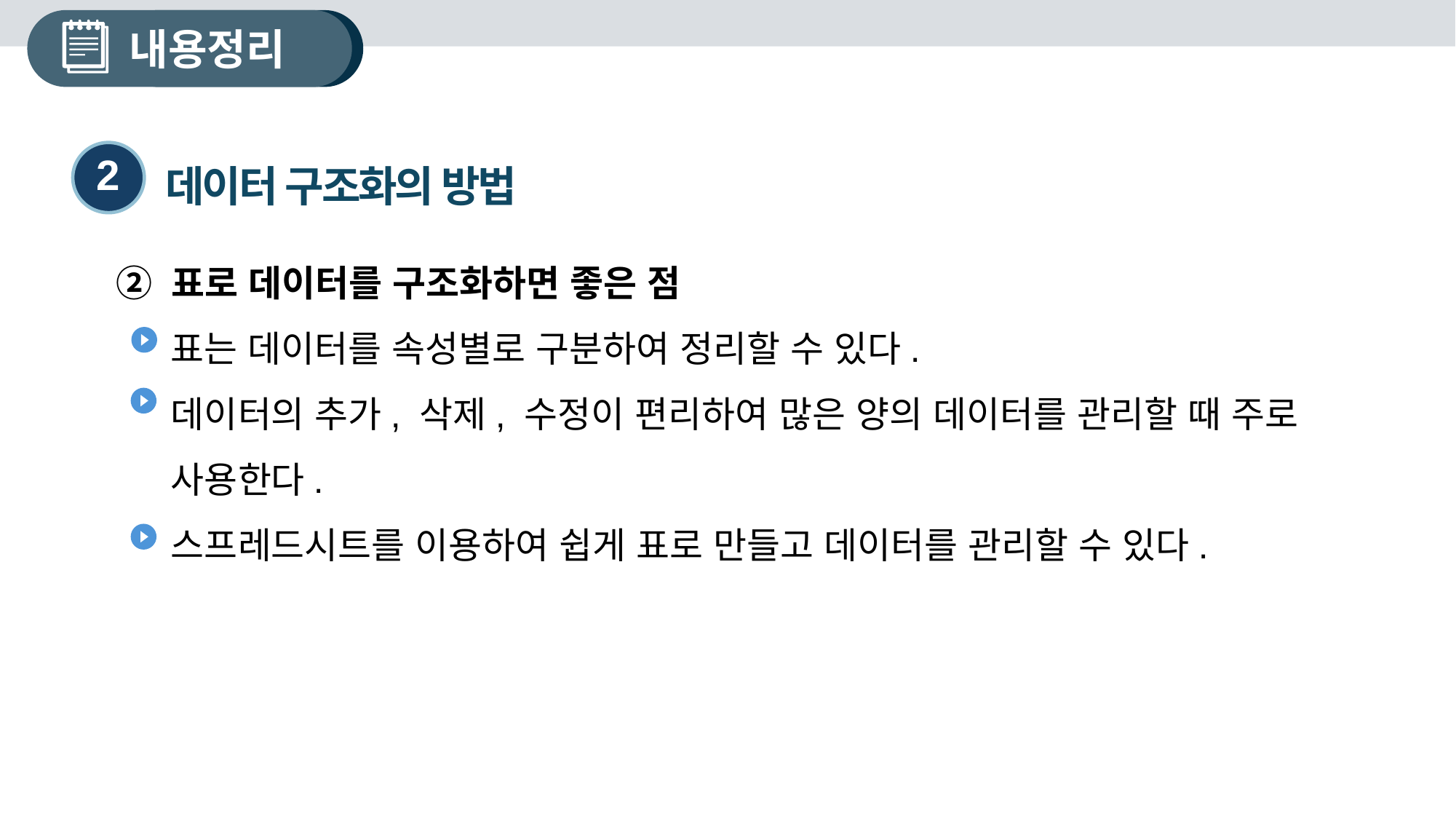

내용정리

2
데이터 구조화의 방법
② 표로 데이터를 구조화하면 좋은 점
표는 데이터를 속성별로 구분하여 정리할 수 있다.
데이터의 추가, 삭제, 수정이 편리하여 많은 양의 데이터를 관리할 때 주로 사용한다.
스프레드시트를 이용하여 쉽게 표로 만들고 데이터를 관리할 수 있다.